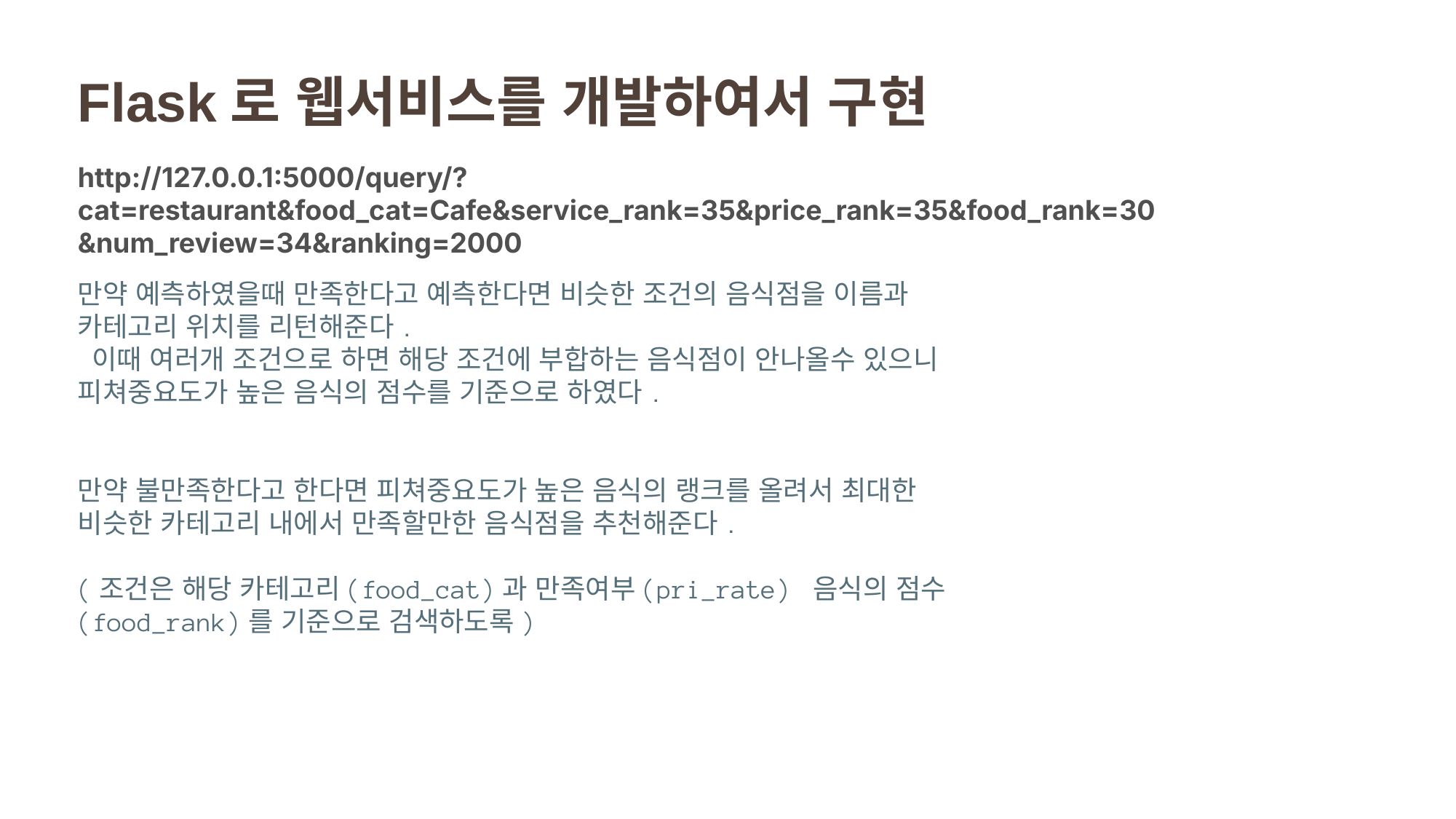

Flask로 웹서비스를 개발하여서 구현
http://127.0.0.1:5000/query/?cat=restaurant&food_cat=Cafe&service_rank=35&price_rank=35&food_rank=30&num_review=34&ranking=2000
만약 예측하였을때 만족한다고 예측한다면 비슷한 조건의 음식점을 이름과 카테고리 위치를 리턴해준다.
 이때 여러개 조건으로 하면 해당 조건에 부합하는 음식점이 안나올수 있으니 피쳐중요도가 높은 음식의 점수를 기준으로 하였다.

만약 불만족한다고 한다면 피쳐중요도가 높은 음식의 랭크를 올려서 최대한 비슷한 카테고리 내에서 만족할만한 음식점을 추천해준다.

(조건은 해당 카테고리(food_cat)과 만족여부(pri_rate) 음식의 점수(food_rank)를 기준으로 검색하도록)